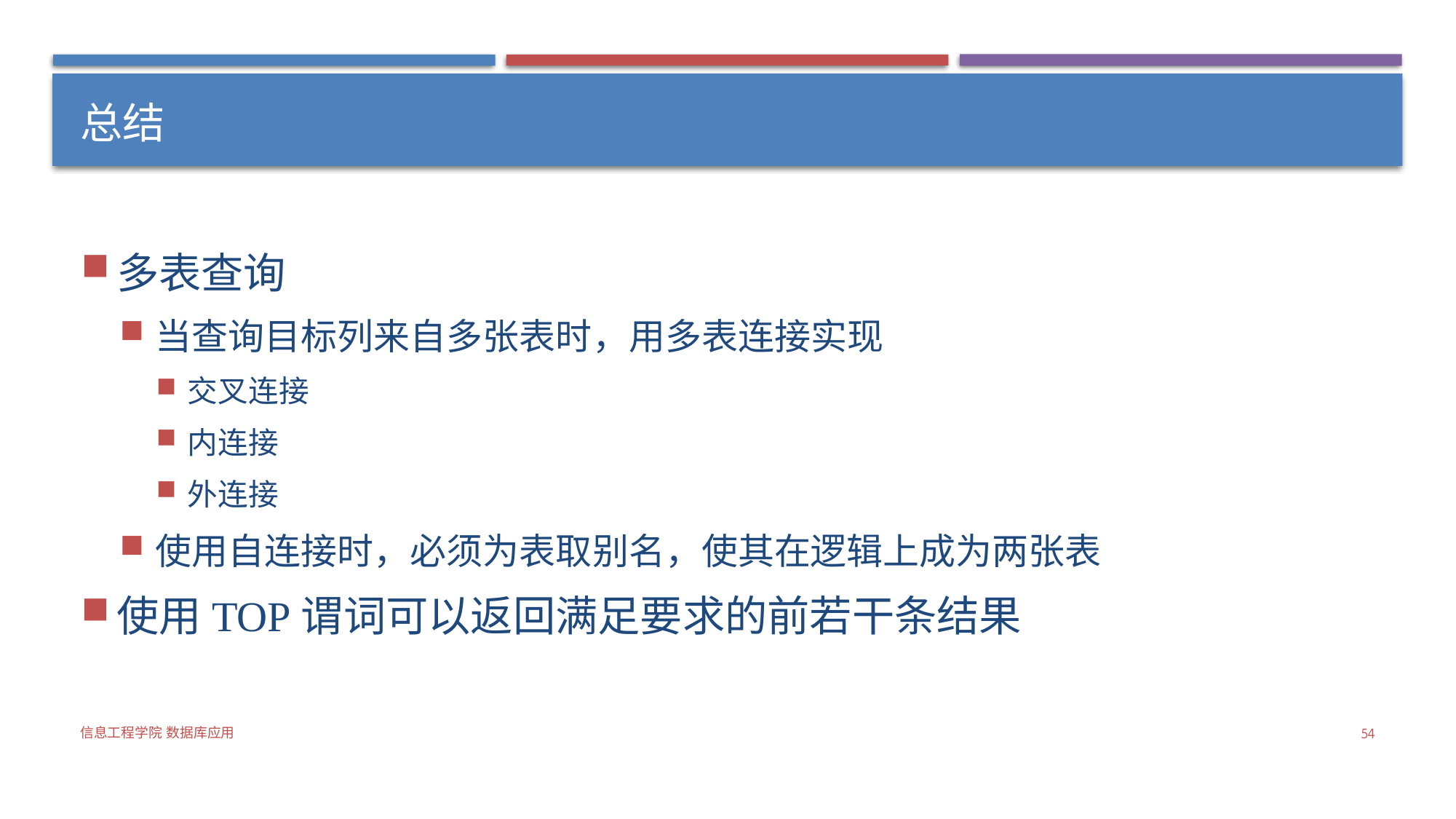

# 总结
多表查询
当查询目标列来自多张表时，用多表连接实现
交叉连接
内连接
外连接
使用自连接时，必须为表取别名，使其在逻辑上成为两张表
使用TOP谓词可以返回满足要求的前若干条结果
信息工程学院 数据库应用
54